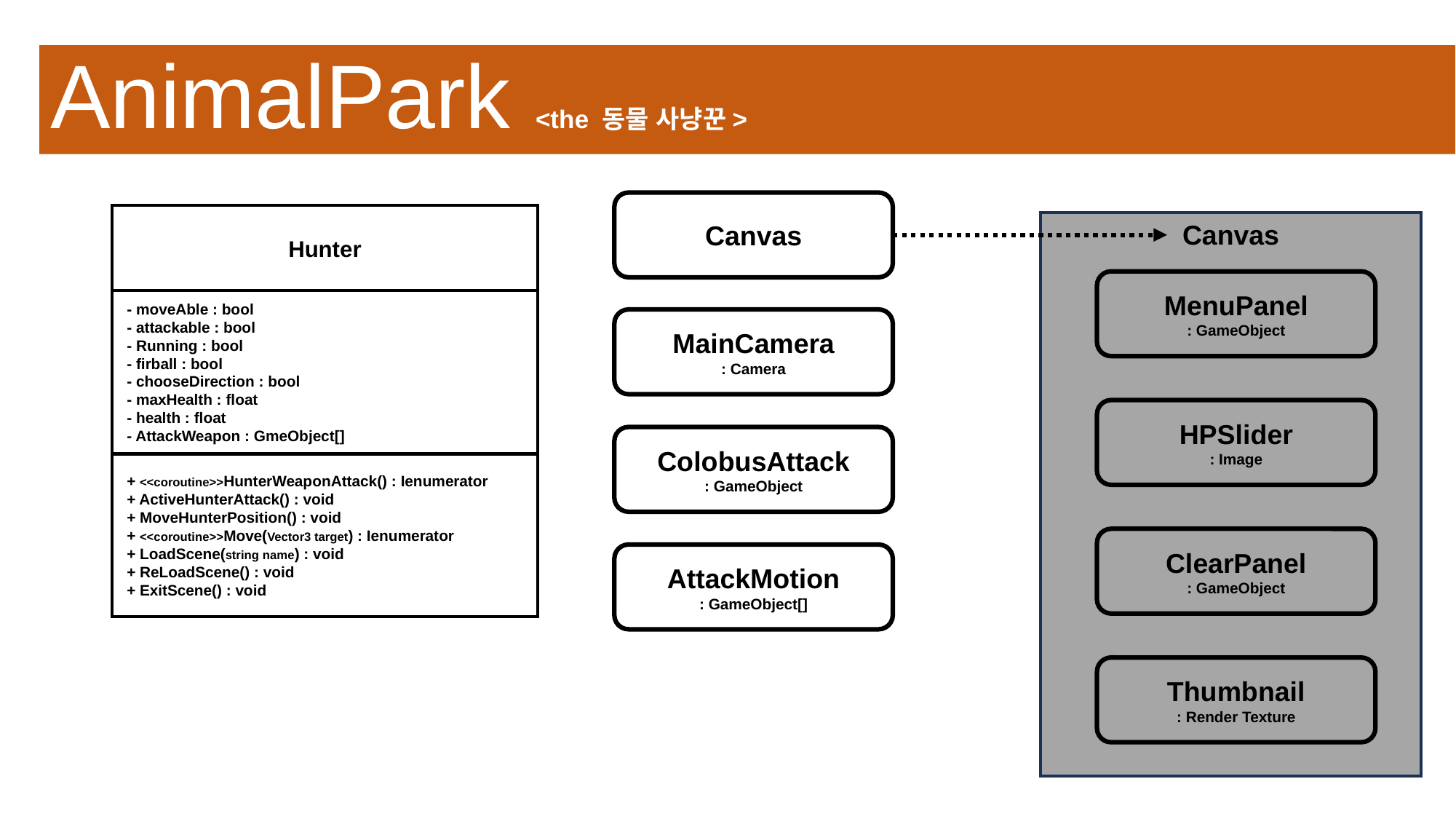

# AnimalPark <the 동물 사냥꾼>
Canvas

Hunter
 - moveAble : bool
 - attackable : bool
 - Running : bool
 - firball : bool
 - chooseDirection : bool
 - maxHealth : float
 - health : float
 - AttackWeapon : GmeObject[]
 + <<coroutine>>HunterWeaponAttack() : Ienumerator
 + ActiveHunterAttack() : void
 + MoveHunterPosition() : void
 + <<coroutine>>Move(Vector3 target) : Ienumerator
 + LoadScene(string name) : void
 + ReLoadScene() : void
 + ExitScene() : void
Canvas
MenuPanel
: GameObject
MainCamera
: Camera
HPSlider
: Image
ColobusAttack
: GameObject
ClearPanel
: GameObject
AttackMotion
: GameObject[]
Thumbnail
: Render Texture